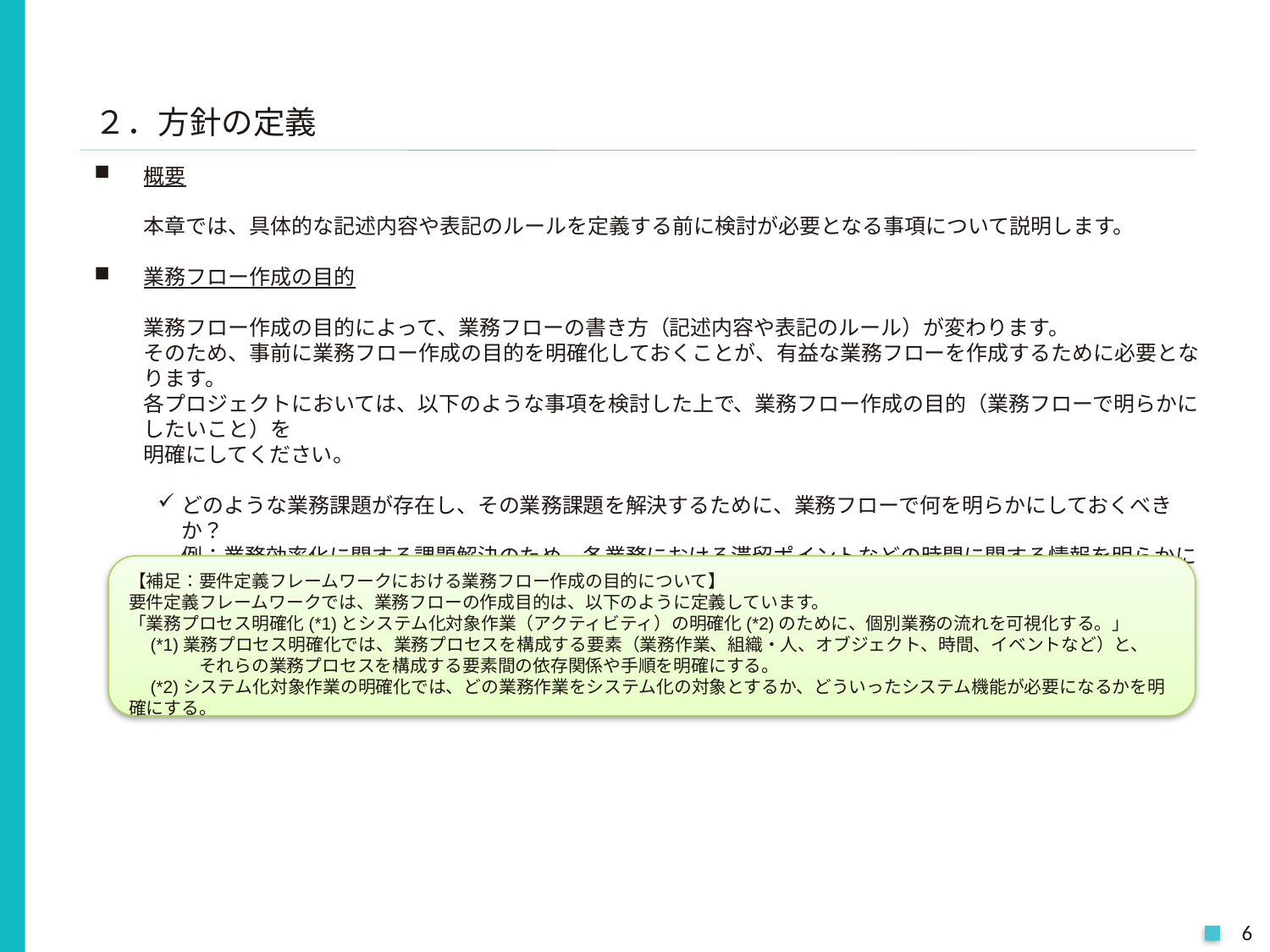

２．方針の定義
概要
本章では、具体的な記述内容や表記のルールを定義する前に検討が必要となる事項について説明します。

業務フロー作成の目的
業務フロー作成の目的によって、業務フローの書き方（記述内容や表記のルール）が変わります。
そのため、事前に業務フロー作成の目的を明確化しておくことが、有益な業務フローを作成するために必要となります。
各プロジェクトにおいては、以下のような事項を検討した上で、業務フロー作成の目的（業務フローで明らかにしたいこと）を
明確にしてください。

どのような業務課題が存在し、その業務課題を解決するために、業務フローで何を明らかにしておくべきか？
例：業務効率化に関する課題解決のため、各業務における滞留ポイントなどの時間に関する情報を明らかにしておく。
他の要件定義成果物の関係性から、業務フローで何を明らかにしておくべきか？
例：システム機能一覧の画面機能は、業務フローから抽出するため、業務フローで画面機能名まで明らかにしておく。
【補足：要件定義フレームワークにおける業務フロー作成の目的について】
要件定義フレームワークでは、業務フローの作成目的は、以下のように定義しています。
「業務プロセス明確化(*1)とシステム化対象作業（アクティビティ）の明確化(*2)のために、個別業務の流れを可視化する。」
　(*1)業務プロセス明確化では、業務プロセスを構成する要素（業務作業、組織・人、オブジェクト、時間、イベントなど）と、
　　　　それらの業務プロセスを構成する要素間の依存関係や手順を明確にする。
　(*2)システム化対象作業の明確化では、どの業務作業をシステム化の対象とするか、どういったシステム機能が必要になるかを明確にする。
6